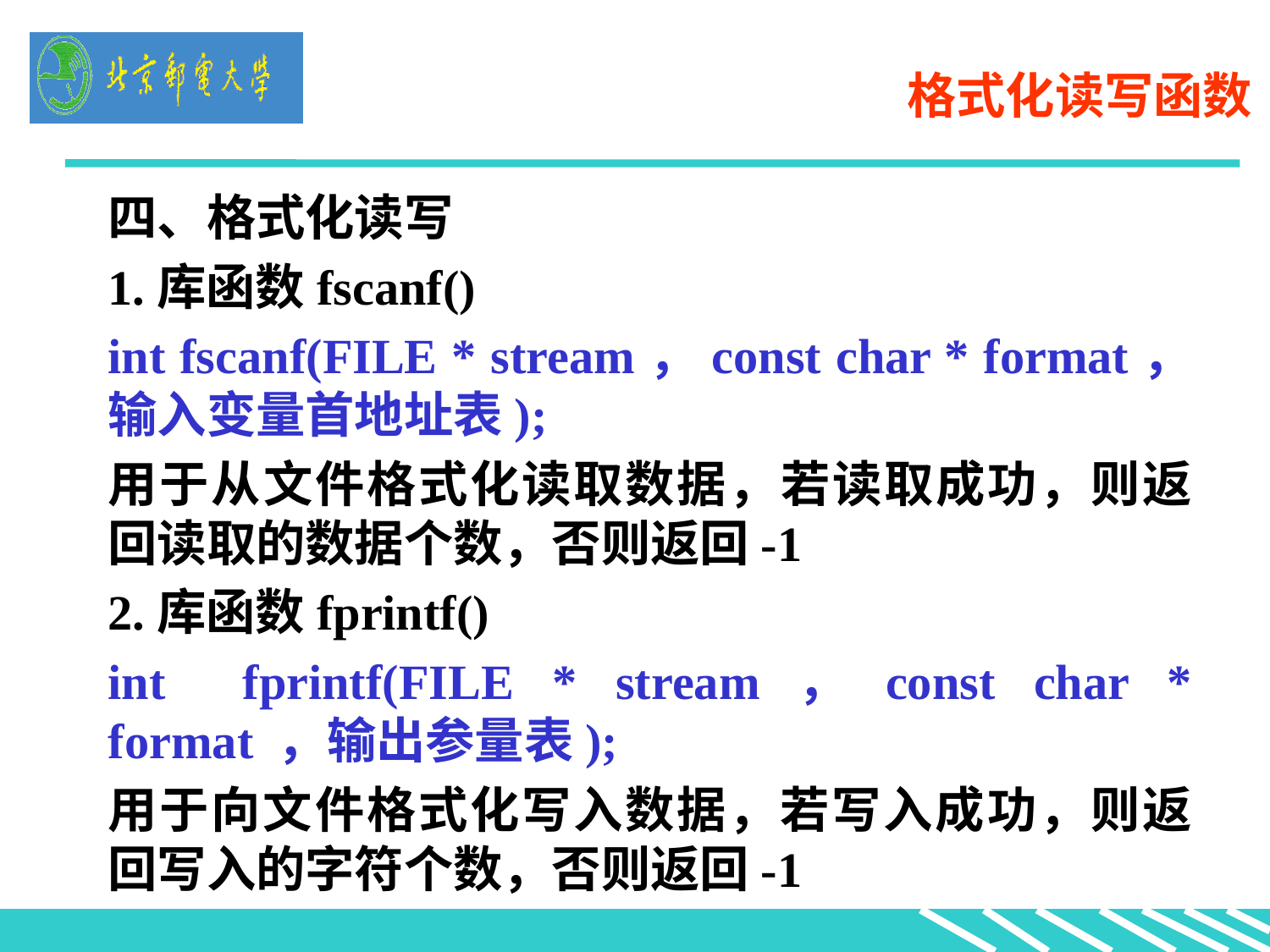

# 格式化读写函数
四、格式化读写
1.库函数fscanf()
int fscanf(FILE * stream，const char * format，输入变量首地址表);
用于从文件格式化读取数据，若读取成功，则返回读取的数据个数，否则返回-1
2.库函数fprintf()
int  fprintf(FILE * stream，const char * format ，输出参量表);
用于向文件格式化写入数据，若写入成功，则返回写入的字符个数，否则返回-1
29